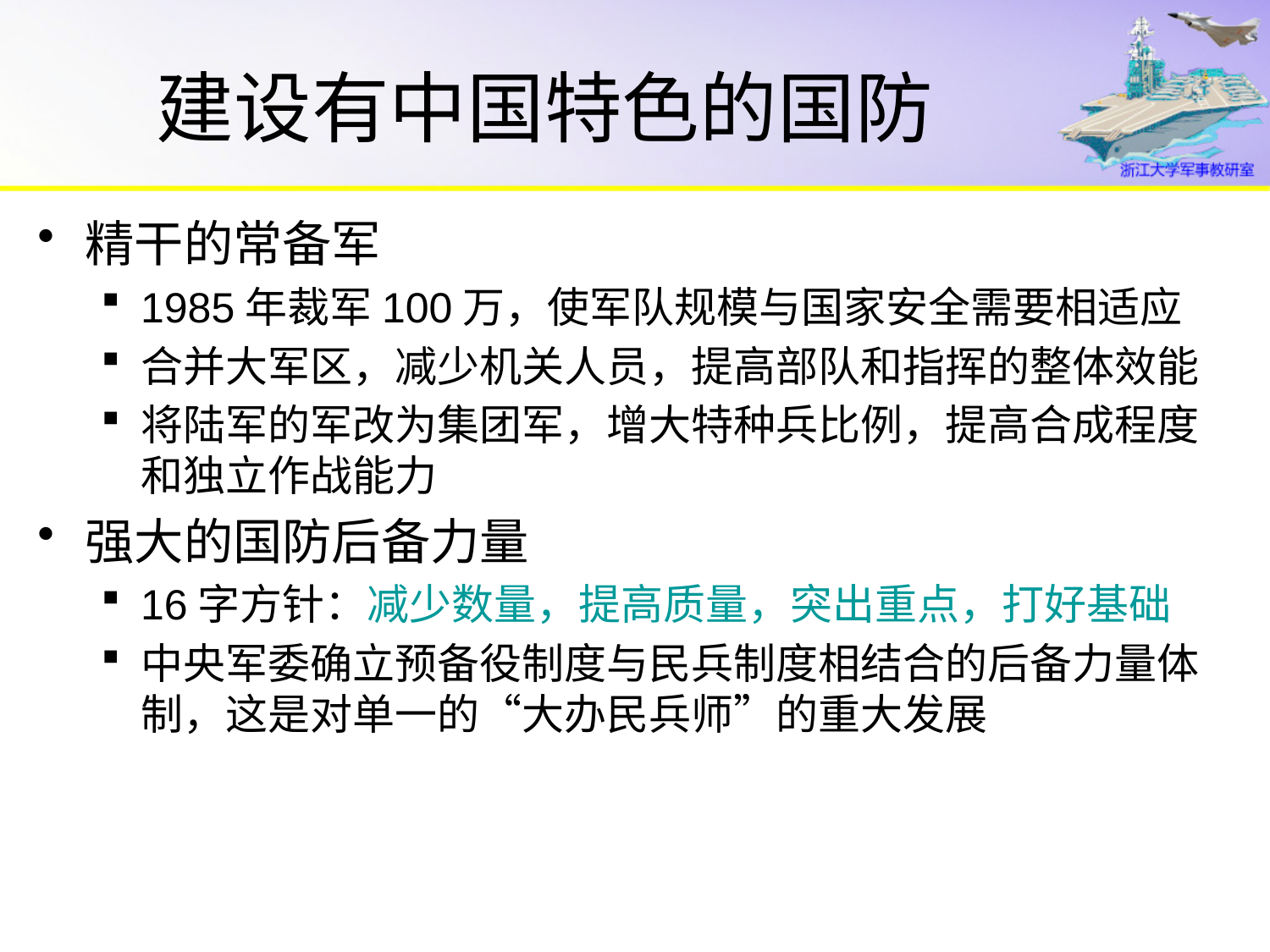

# 建设有中国特色的国防
精干的常备军
1985年裁军100万，使军队规模与国家安全需要相适应
合并大军区，减少机关人员，提高部队和指挥的整体效能
将陆军的军改为集团军，增大特种兵比例，提高合成程度和独立作战能力
强大的国防后备力量
16字方针：减少数量，提高质量，突出重点，打好基础
中央军委确立预备役制度与民兵制度相结合的后备力量体制，这是对单一的“大办民兵师”的重大发展